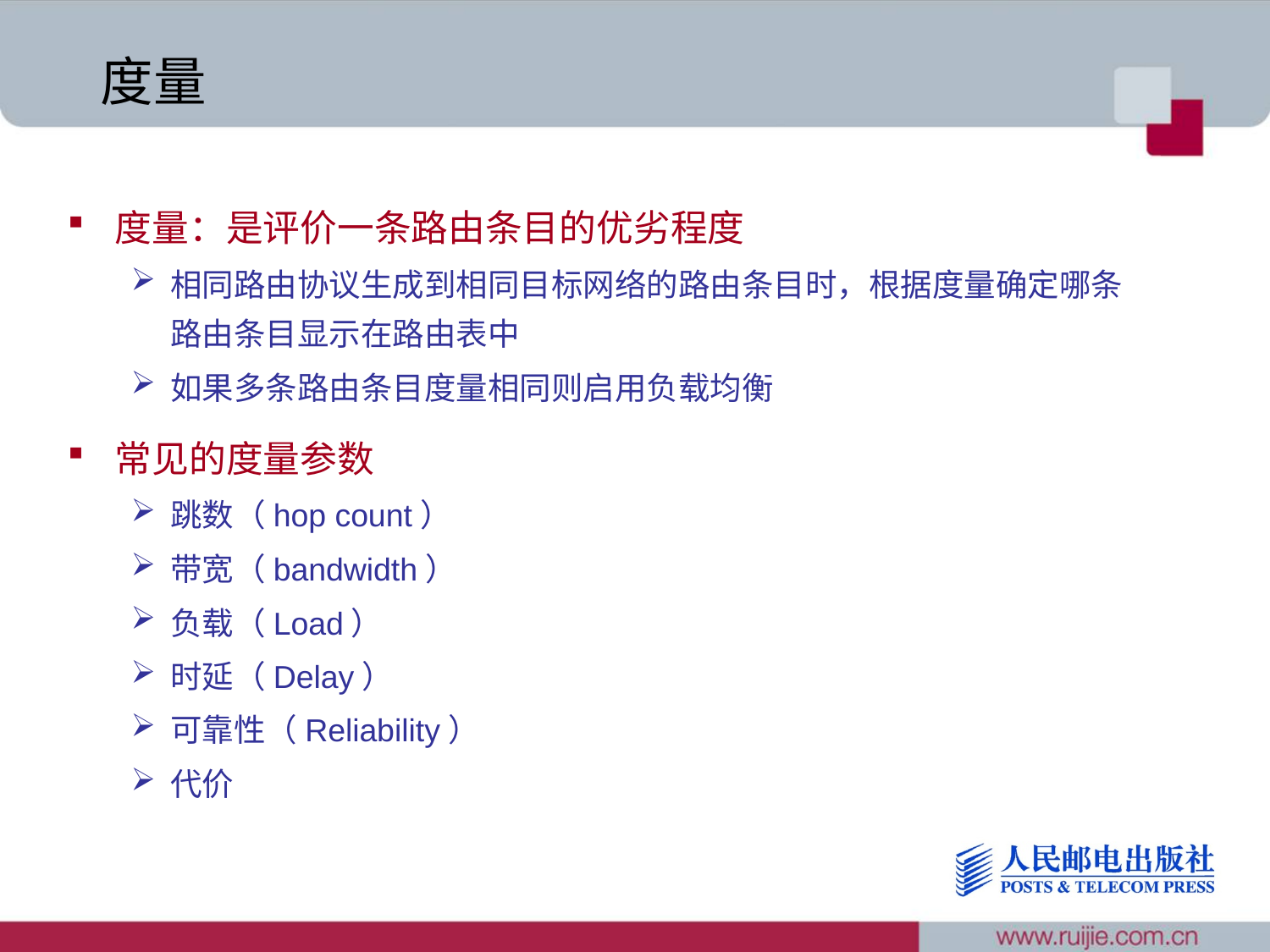

# 度量
度量：是评价一条路由条目的优劣程度
相同路由协议生成到相同目标网络的路由条目时，根据度量确定哪条路由条目显示在路由表中
如果多条路由条目度量相同则启用负载均衡
常见的度量参数
跳数（hop count）
带宽（bandwidth）
负载（Load）
时延（Delay）
可靠性（Reliability）
代价